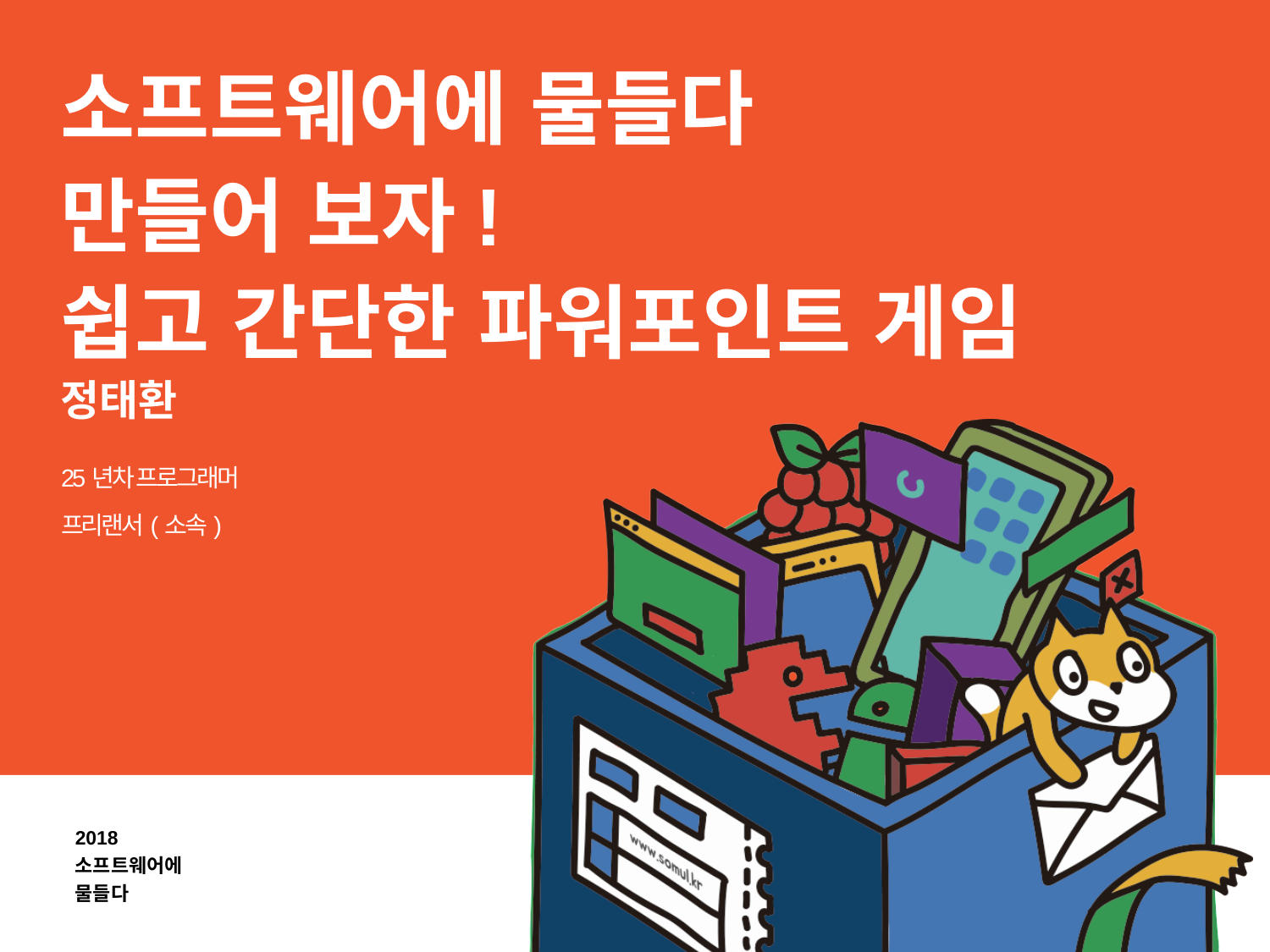

# 소프트웨어에 물들다 만들어 보자! 쉽고 간단한 파워포인트 게임
정태환
25년차 프로그래머
프리랜서(소속)